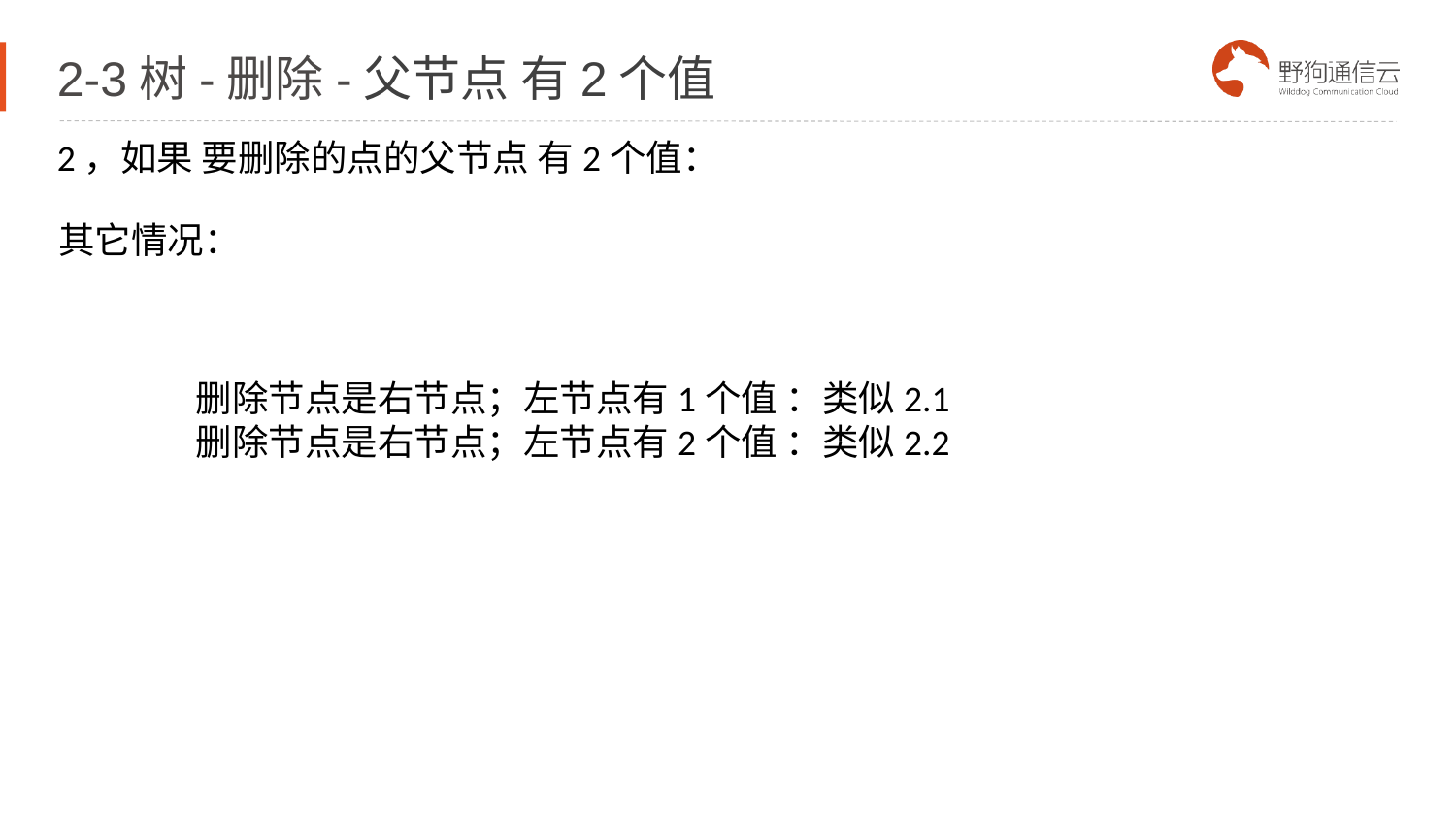

# 2-3树-删除-父节点 有2个值
2，如果 要删除的点的父节点 有2个值：
其它情况：
删除节点是右节点；左节点有1个值 ：类似2.1
删除节点是右节点；左节点有2个值 ：类似2.2